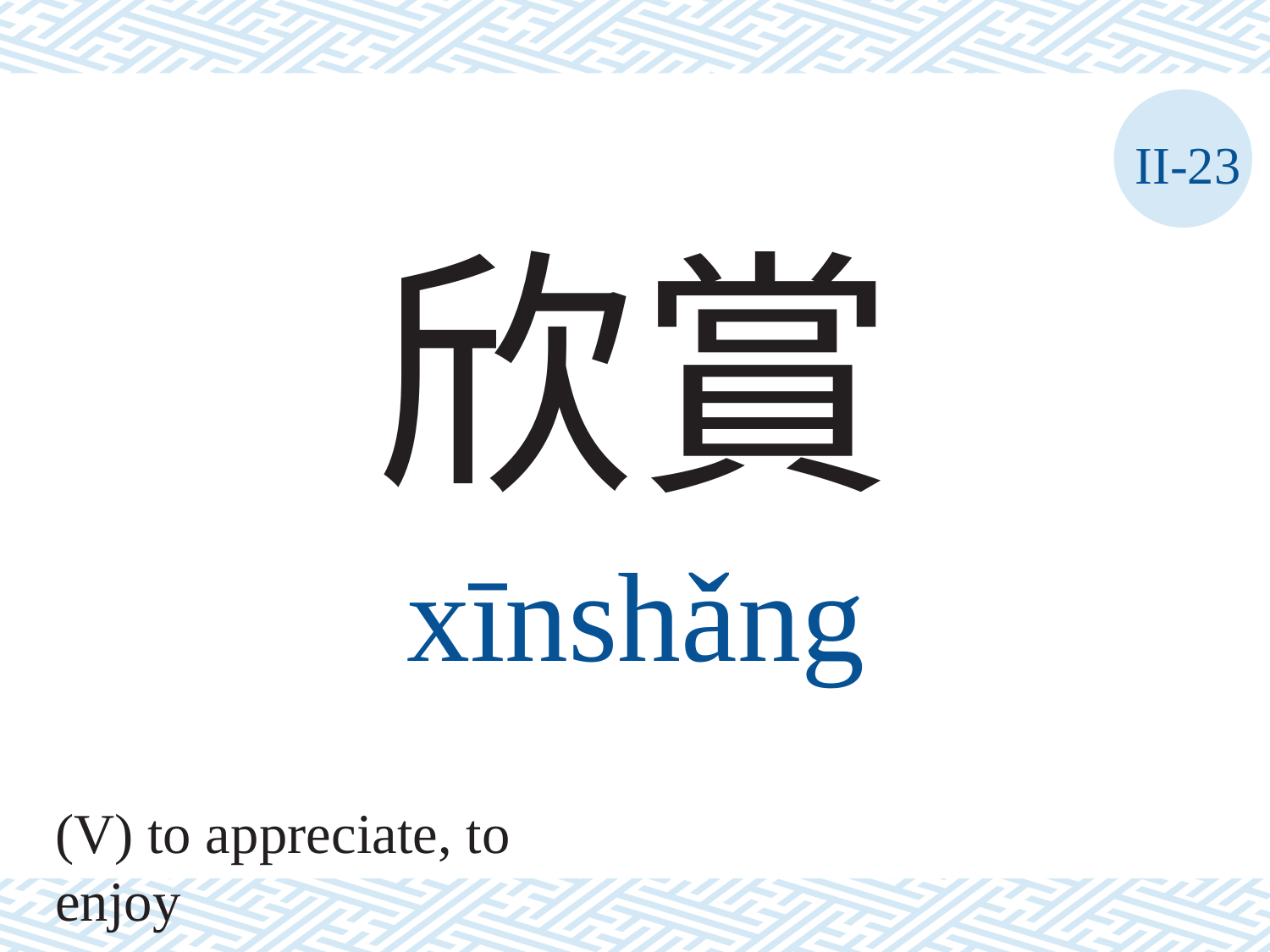

II-23
欣賞
xīnshǎng
(V) to appreciate, to enjoy